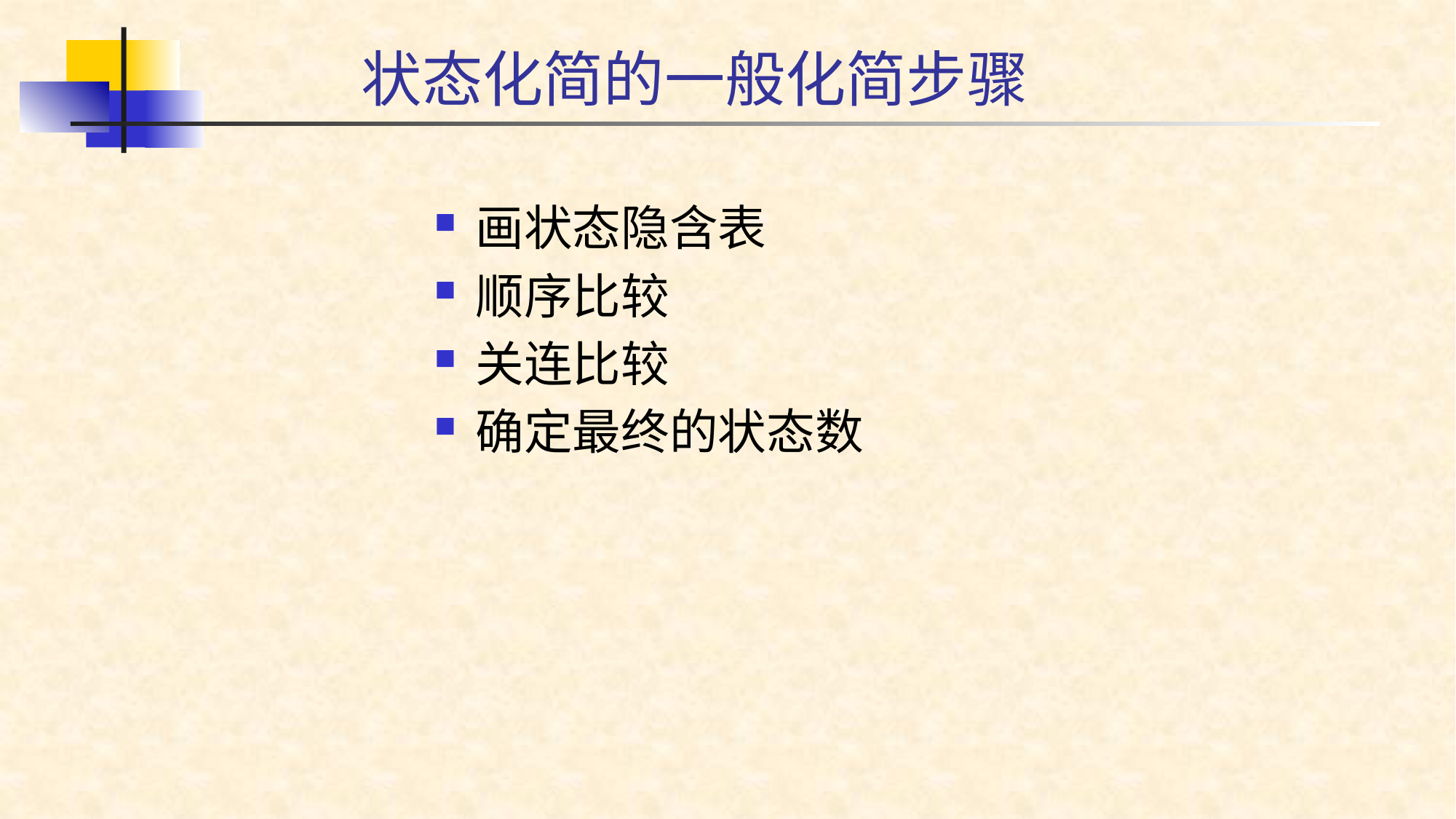

# 状态化简的一般化简步骤
画状态隐含表
顺序比较
关连比较
确定最终的状态数